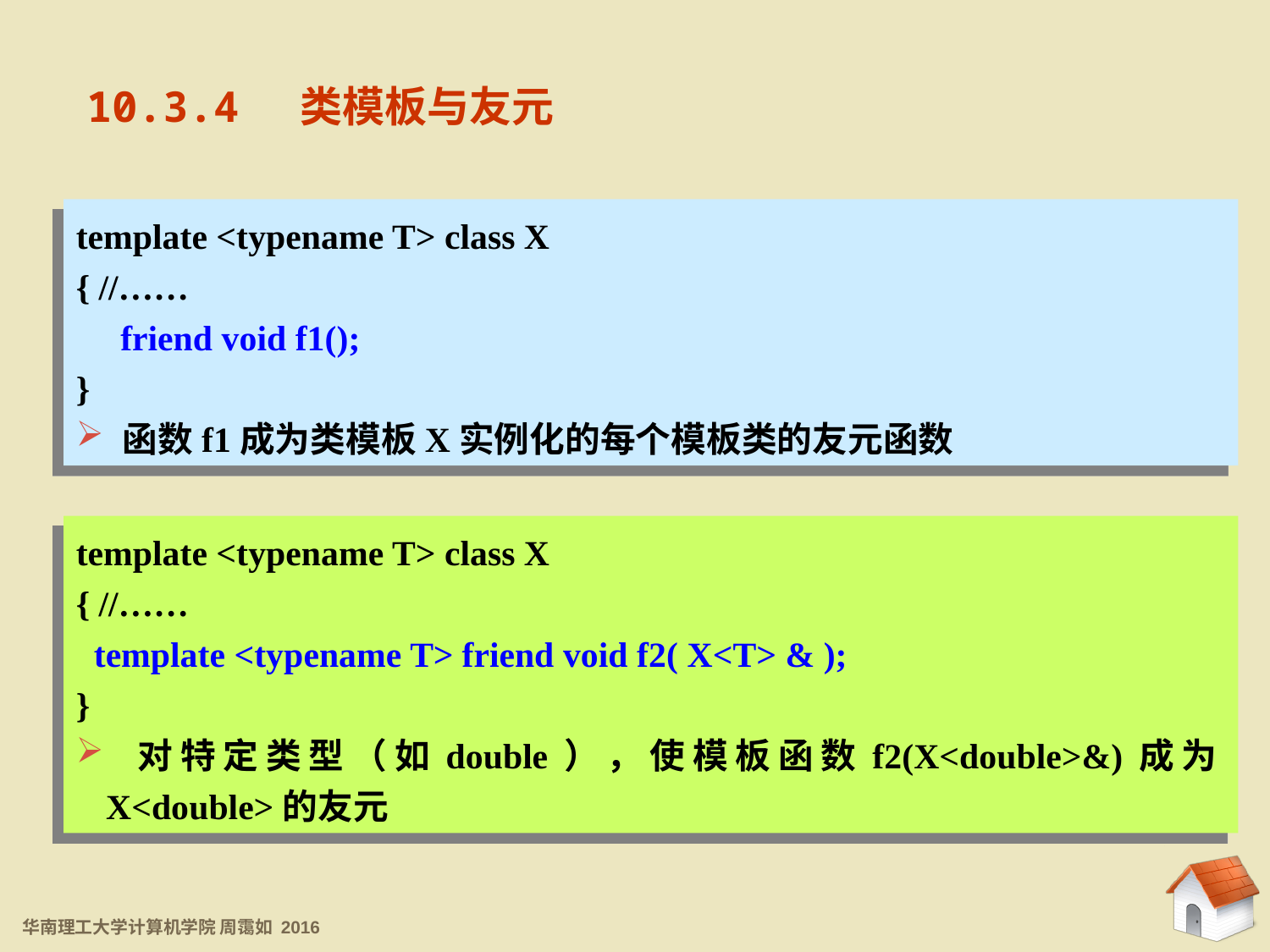

10.3.4  类模板与友元
template <typename T> class X
{ //……
     friend void f1();
}
 函数f1成为类模板X实例化的每个模板类的友元函数
template <typename T> class X
{ //……
  template <typename T> friend void f2( X<T> & );
}
 对特定类型（如double），使模板函数f2(X<double>&)成为X<double>的友元